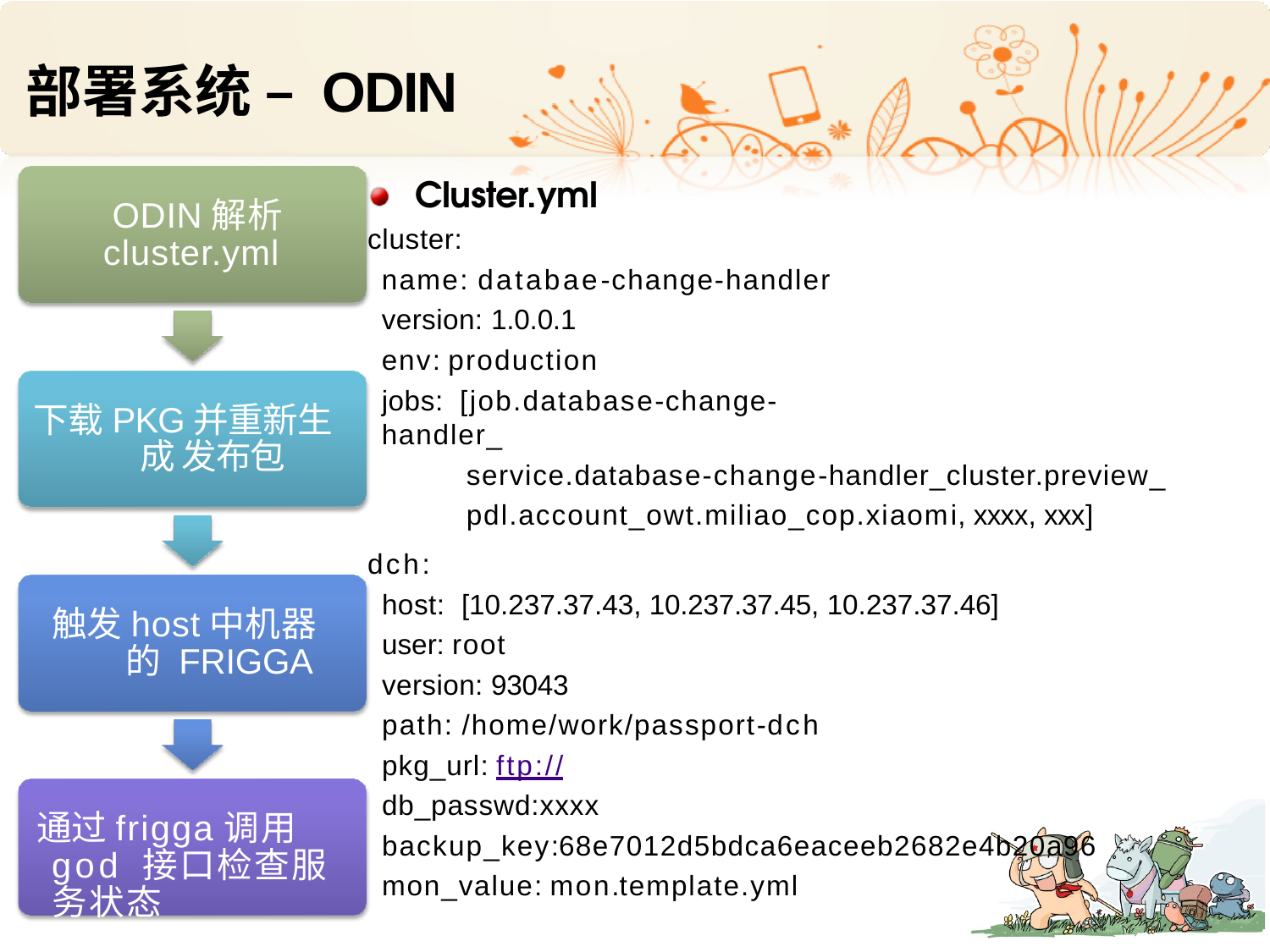

# 部署系统 – ODIN

Cluster.yml
cluster:
name: databae-change-handler version: 1.0.0.1
env: production
jobs:  [job.database-change-handler_
service.database-change-handler_cluster.preview_ pdl.account_owt.miliao_cop.xiaomi, xxxx, xxx]

ODIN解析 cluster.yml

下载PKG并重新生成 发布包

dch:
host:  [10.237.37.43, 10.237.37.45, 10.237.37.46]
user: root version: 93043
path: /home/work/passport-dch pkg_url: ftp://
db_passwd:xxxx backup_key:68e7012d5bdca6eaceeb2682e4b20a96 mon_value: mon.template.yml

触发host中机器的 FRIGGA

通过frigga调用god 接口检查服务状态